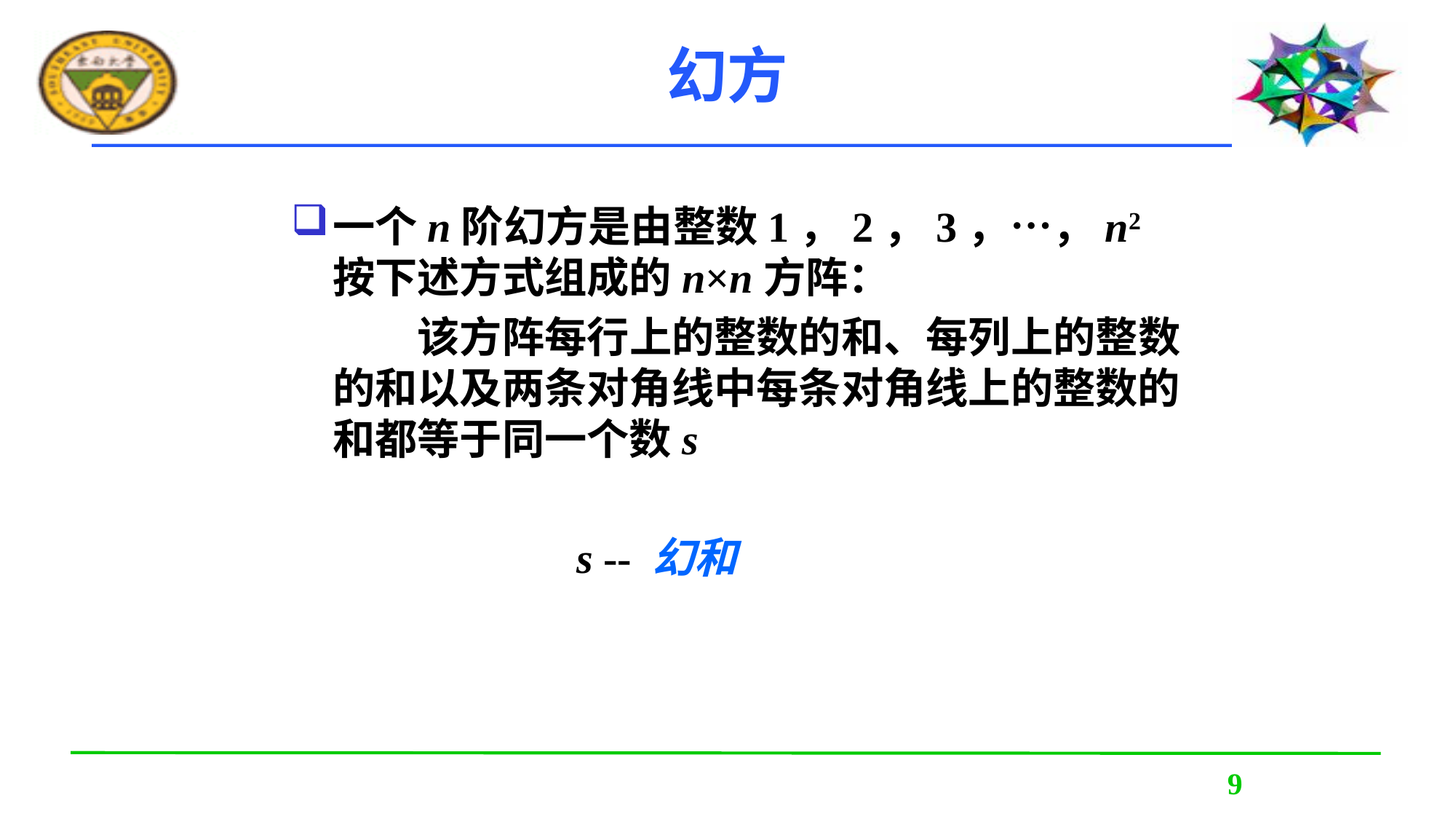

# 幻方
一个n阶幻方是由整数1，2，3，…，n2按下述方式组成的n×n方阵：
            该方阵每行上的整数的和、每列上的整数的和以及两条对角线中每条对角线上的整数的和都等于同一个数s

                           s -- 幻和